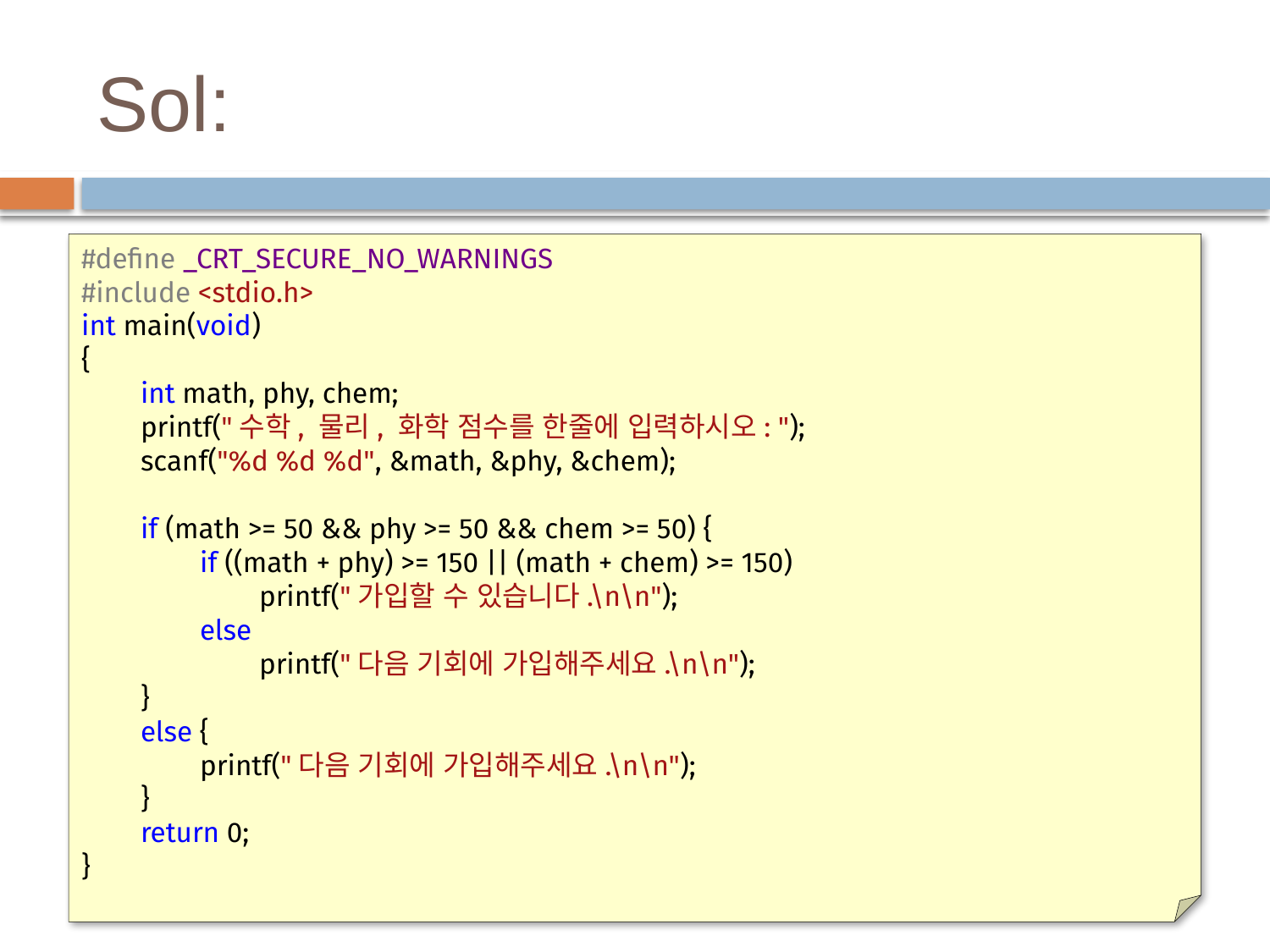

# Sol:
#define _CRT_SECURE_NO_WARNINGS
#include <stdio.h>
int main(void)
{
        int math, phy, chem;
        printf("수학, 물리, 화학 점수를 한줄에 입력하시오: ");
        scanf("%d %d %d", &math, &phy, &chem);

        if (math >= 50 && phy >= 50 && chem >= 50) {
                if ((math + phy) >= 150 || (math + chem) >= 150)
                        printf("가입할 수 있습니다.\n\n");
                else
                        printf("다음 기회에 가입해주세요.\n\n");
        }
        else {
                printf("다음 기회에 가입해주세요.\n\n");
        }
        return 0;
}